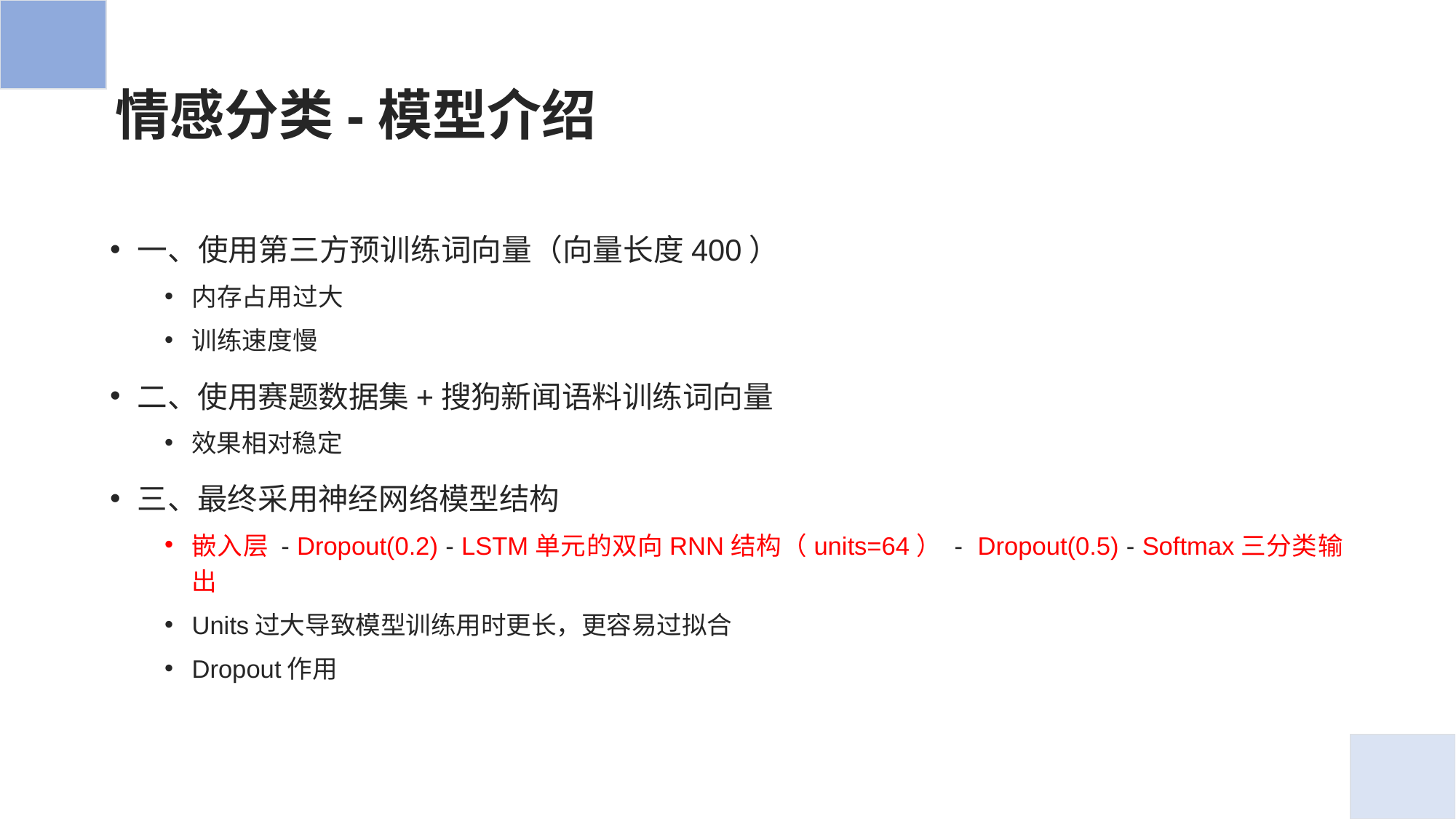

# 情感分类-模型介绍
一、使用第三方预训练词向量（向量长度400）
内存占用过大
训练速度慢
二、使用赛题数据集+搜狗新闻语料训练词向量
效果相对稳定
三、最终采用神经网络模型结构
嵌入层 - Dropout(0.2) - LSTM单元的双向RNN结构（units=64） -  Dropout(0.5) - Softmax三分类输出
Units过大导致模型训练用时更长，更容易过拟合
Dropout作用